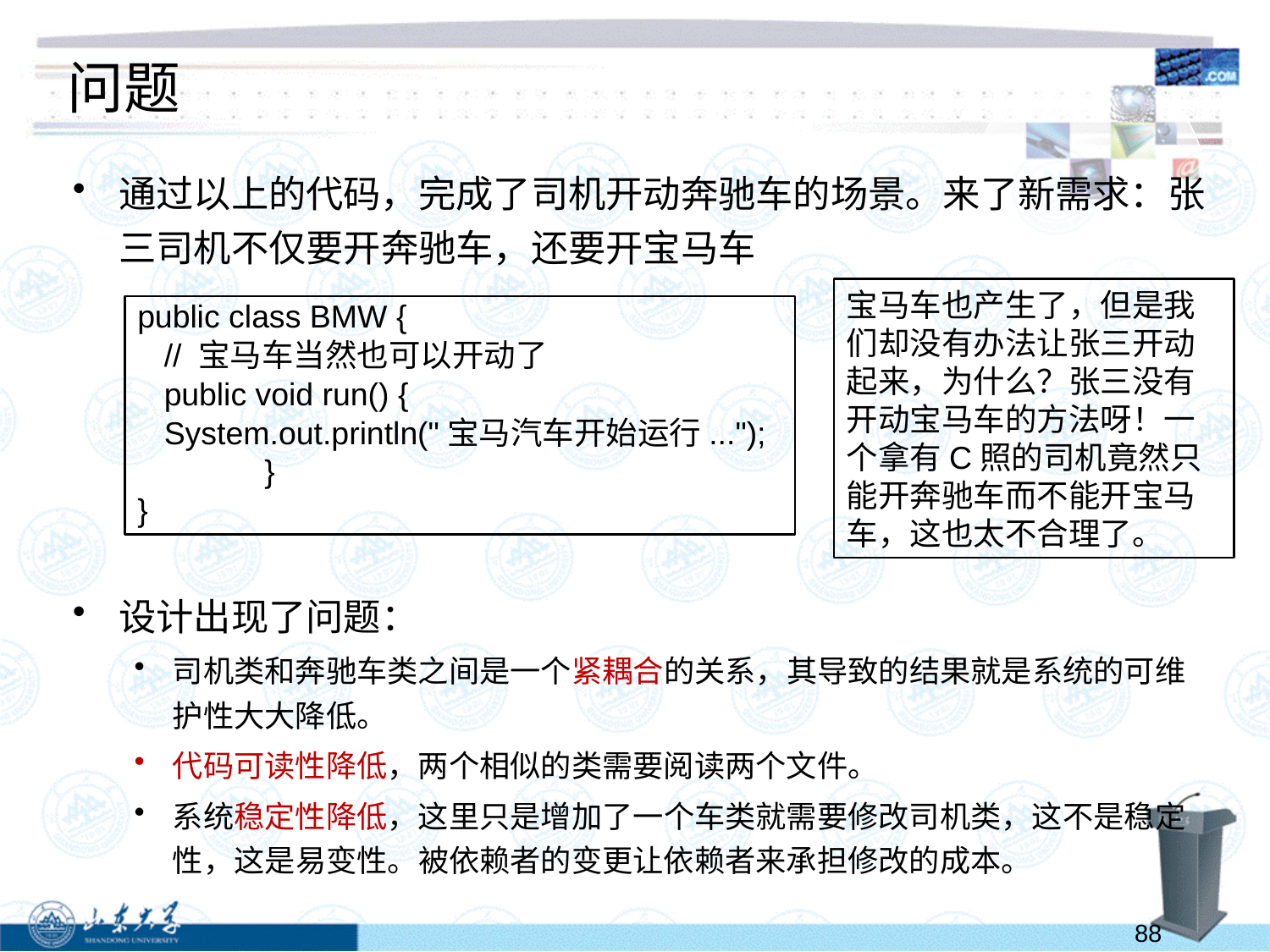

# 问题
通过以上的代码，完成了司机开动奔驰车的场景。来了新需求：张三司机不仅要开奔驰车，还要开宝马车

设计出现了问题：
司机类和奔驰车类之间是一个紧耦合的关系，其导致的结果就是系统的可维护性大大降低。
代码可读性降低，两个相似的类需要阅读两个文件。
系统稳定性降低，这里只是增加了一个车类就需要修改司机类，这不是稳定性，这是易变性。被依赖者的变更让依赖者来承担修改的成本。
宝马车也产生了，但是我们却没有办法让张三开动起来，为什么？张三没有开动宝马车的方法呀！一个拿有C照的司机竟然只能开奔驰车而不能开宝马车，这也太不合理了。
public class BMW {
   // 宝马车当然也可以开动了
   public void run() {
   System.out.println("宝马汽车开始运行...");
	}
}
88